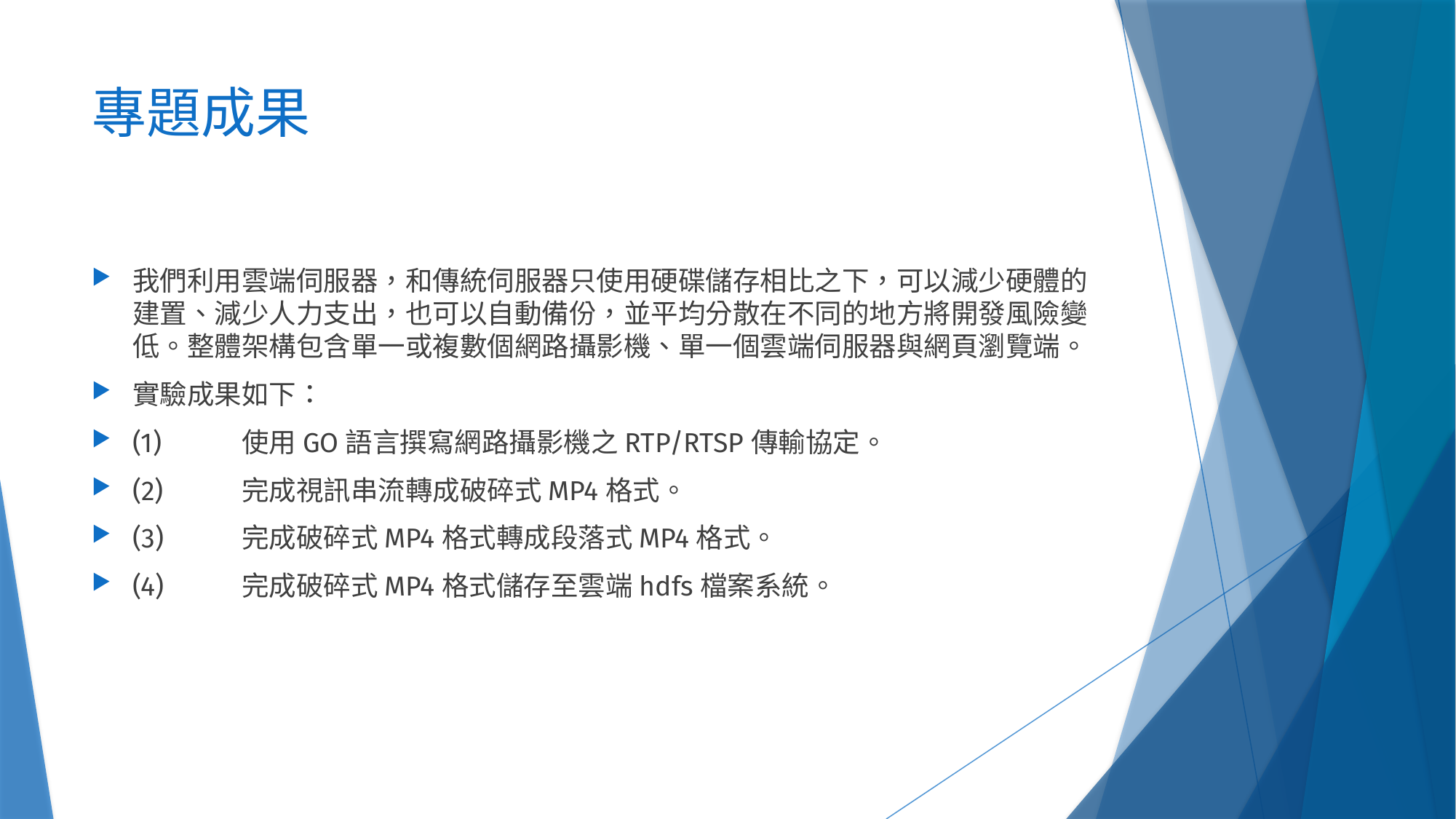

# 專題成果
我們利用雲端伺服器，和傳統伺服器只使用硬碟儲存相比之下，可以減少硬體的建置、減少人力支出，也可以自動備份，並平均分散在不同的地方將開發風險變低。整體架構包含單一或複數個網路攝影機、單一個雲端伺服器與網頁瀏覽端。
實驗成果如下：
(1)	使用GO語言撰寫網路攝影機之RTP/RTSP傳輸協定。
(2)	完成視訊串流轉成破碎式MP4格式。
(3)	完成破碎式MP4格式轉成段落式MP4格式。
(4)	完成破碎式MP4格式儲存至雲端hdfs檔案系統。